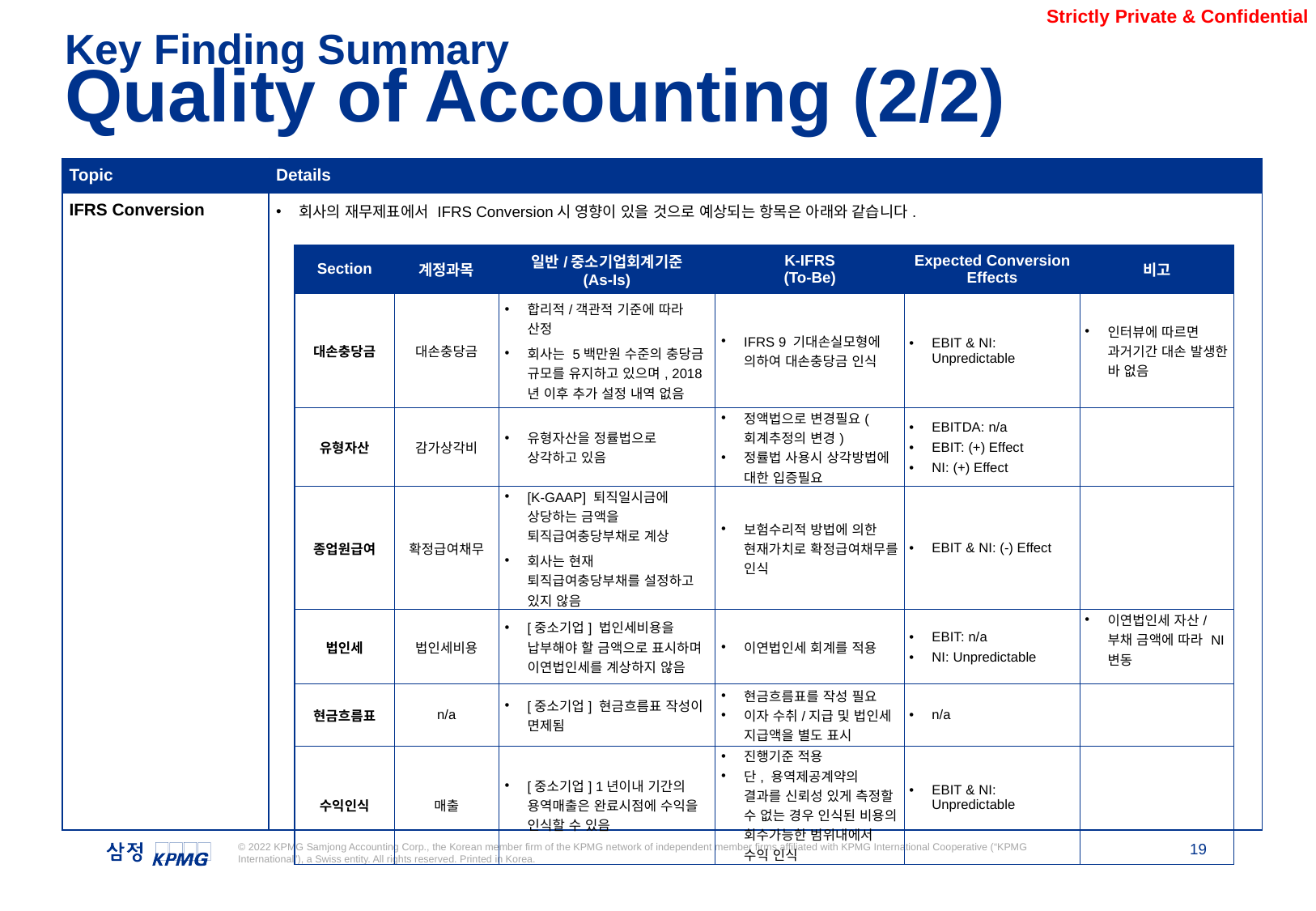

Key Finding Summary
Quality of Accounting (2/2)
| Topic | Details |
| --- | --- |
| IFRS Conversion | 회사의 재무제표에서 IFRS Conversion시 영향이 있을 것으로 예상되는 항목은 아래와 같습니다. |
| Section | 계정과목 | 일반/중소기업회계기준 (As-Is) | K-IFRS (To-Be) | Expected Conversion Effects | 비고 |
| --- | --- | --- | --- | --- | --- |
| 대손충당금 | 대손충당금 | 합리적/객관적 기준에 따라 산정 회사는 5백만원 수준의 충당금 규모를 유지하고 있으며, 2018년 이후 추가 설정 내역 없음 | IFRS 9 기대손실모형에 의하여 대손충당금 인식 | EBIT & NI: Unpredictable | 인터뷰에 따르면 과거기간 대손 발생한 바 없음 |
| 유형자산 | 감가상각비 | 유형자산을 정률법으로 상각하고 있음 | 정액법으로 변경필요(회계추정의 변경) 정률법 사용시 상각방법에 대한 입증필요 | EBITDA: n/a EBIT: (+) Effect NI: (+) Effect |  |
| 종업원급여 | 확정급여채무 | [K-GAAP] 퇴직일시금에 상당하는 금액을 퇴직급여충당부채로 계상 회사는 현재 퇴직급여충당부채를 설정하고 있지 않음 | 보험수리적 방법에 의한 현재가치로 확정급여채무를 인식 | EBIT & NI: (-) Effect |  |
| 법인세 | 법인세비용 | [중소기업] 법인세비용을 납부해야 할 금액으로 표시하며 이연법인세를 계상하지 않음 | 이연법인세 회계를 적용 | EBIT: n/a NI: Unpredictable | 이연법인세 자산/부채 금액에 따라 NI 변동 |
| 현금흐름표 | n/a | [중소기업] 현금흐름표 작성이 면제됨 | 현금흐름표를 작성 필요 이자 수취/지급 및 법인세 지급액을 별도 표시 | n/a |  |
| 수익인식 | 매출 | [중소기업] 1년이내 기간의 용역매출은 완료시점에 수익을 인식할 수 있음 | 진행기준 적용 단, 용역제공계약의 결과를 신뢰성 있게 측정할 수 없는 경우 인식된 비용의 회수가능한 범위내에서 수익 인식 | EBIT & NI: Unpredictable |  |